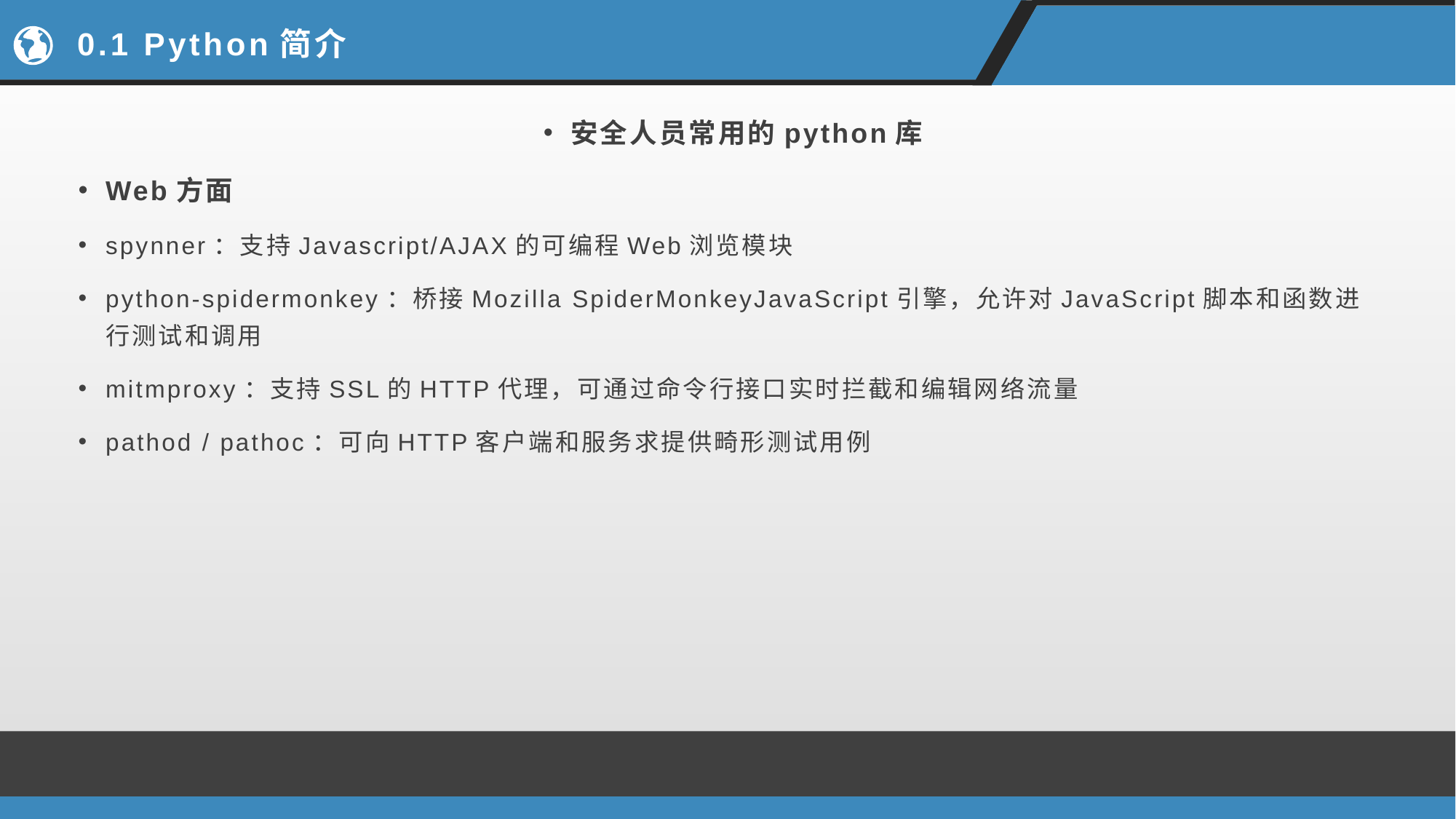

# 0.1 Python简介

安全人员常用的python库
Web方面
spynner：支持Javascript/AJAX的可编程Web浏览模块
python-spidermonkey：桥接Mozilla SpiderMonkeyJavaScript引擎，允许对JavaScript脚本和函数进行测试和调用
mitmproxy：支持SSL的HTTP代理，可通过命令行接口实时拦截和编辑网络流量
pathod / pathoc：可向HTTP客户端和服务求提供畸形测试用例